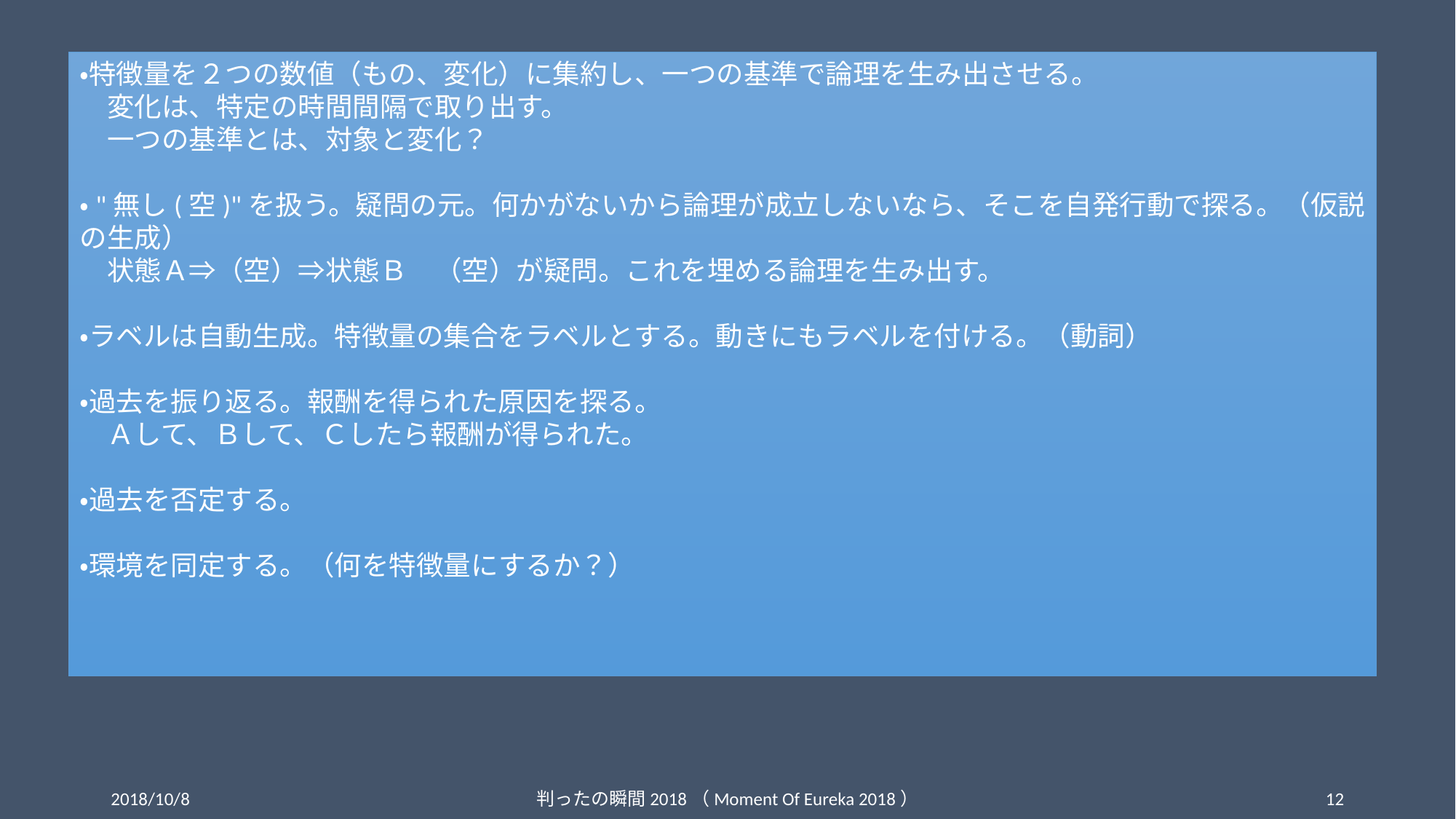

・特徴量を２つの数値（もの、変化）に集約し、一つの基準で論理を生み出させる。
　変化は、特定の時間間隔で取り出す。
　一つの基準とは、対象と変化？

・"無し(空)"を扱う。疑問の元。何かがないから論理が成立しないなら、そこを自発行動で探る。（仮説の生成）
　状態Ａ⇒（空）⇒状態Ｂ　（空）が疑問。これを埋める論理を生み出す。

・ラベルは自動生成。特徴量の集合をラベルとする。動きにもラベルを付ける。（動詞）

・過去を振り返る。報酬を得られた原因を探る。
　Ａして、Ｂして、Ｃしたら報酬が得られた。

・過去を否定する。

・環境を同定する。（何を特徴量にするか？）

2018/10/8
判ったの瞬間2018（Moment Of Eureka 2018）
12